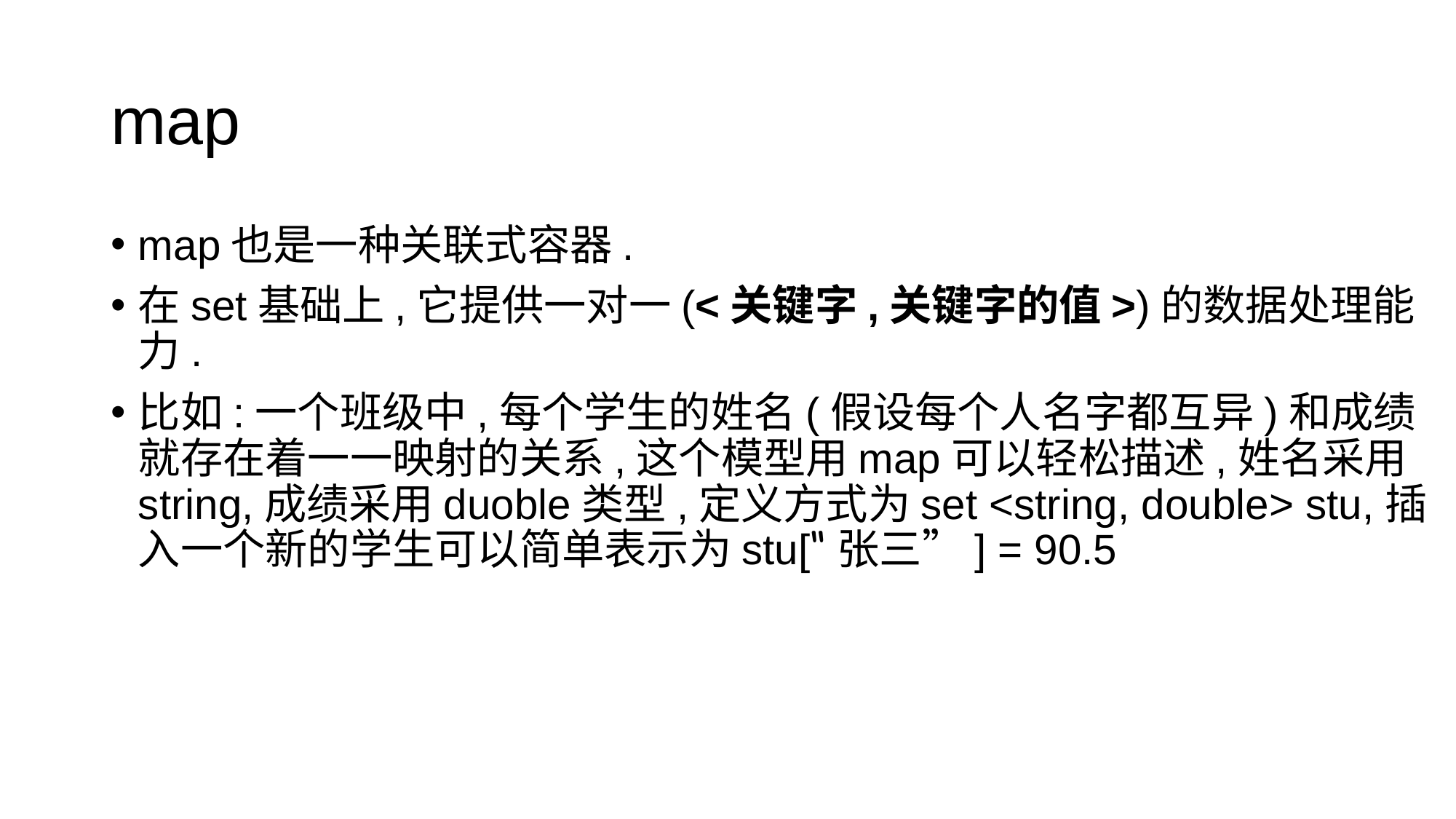

# map
map也是一种关联式容器.
在set基础上,它提供一对一(<关键字,关键字的值>)的数据处理能力.
比如:一个班级中,每个学生的姓名(假设每个人名字都互异)和成绩就存在着一一映射的关系,这个模型用map可以轻松描述,姓名采用string,成绩采用duoble类型,定义方式为set <string, double> stu,插入一个新的学生可以简单表示为stu[“张三”] = 90.5